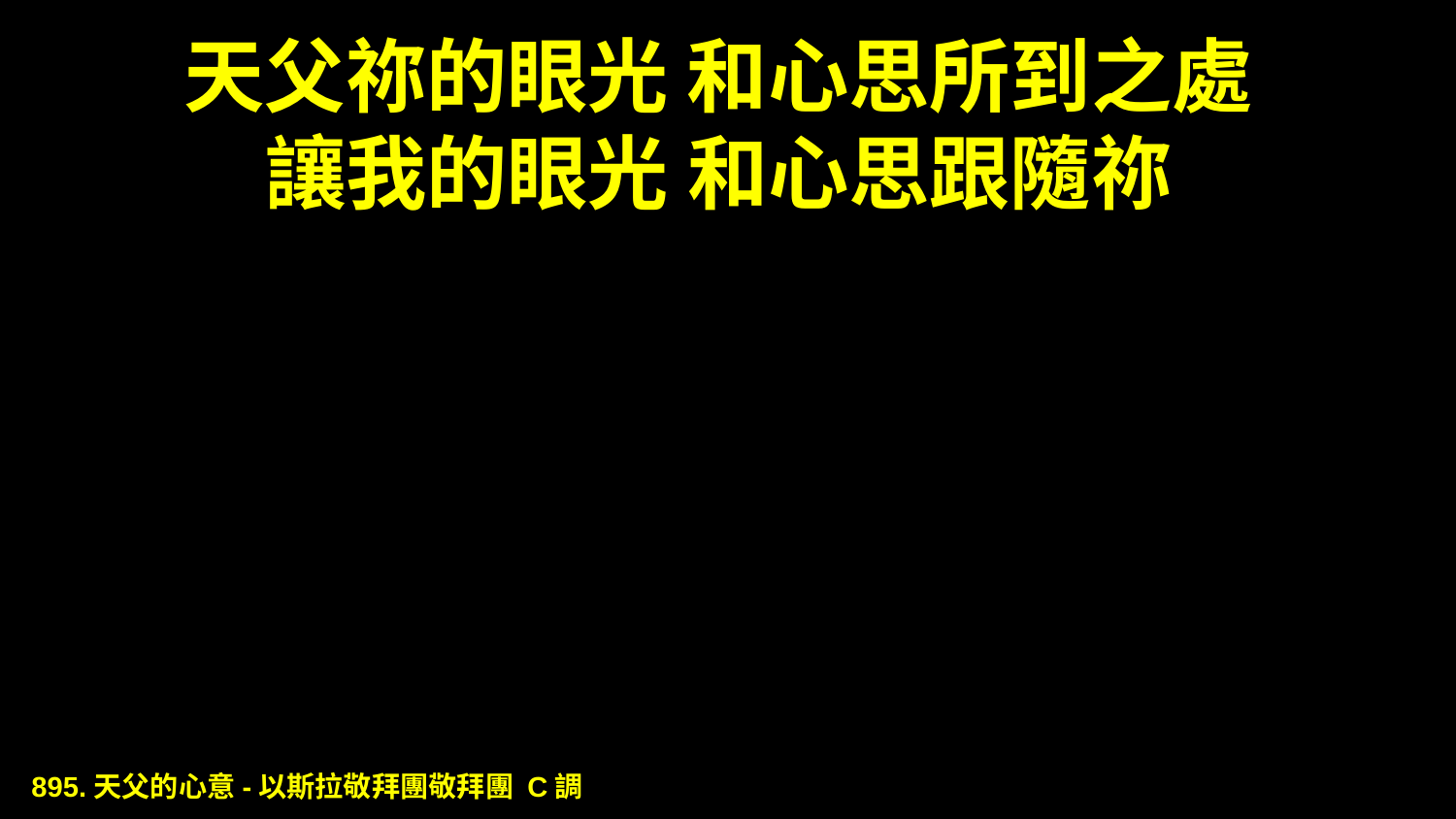

# 天父祢的眼光 和心思所到之處 讓我的眼光 和心思跟隨祢
895.天父的心意-以斯拉敬拜團敬拜團 C調